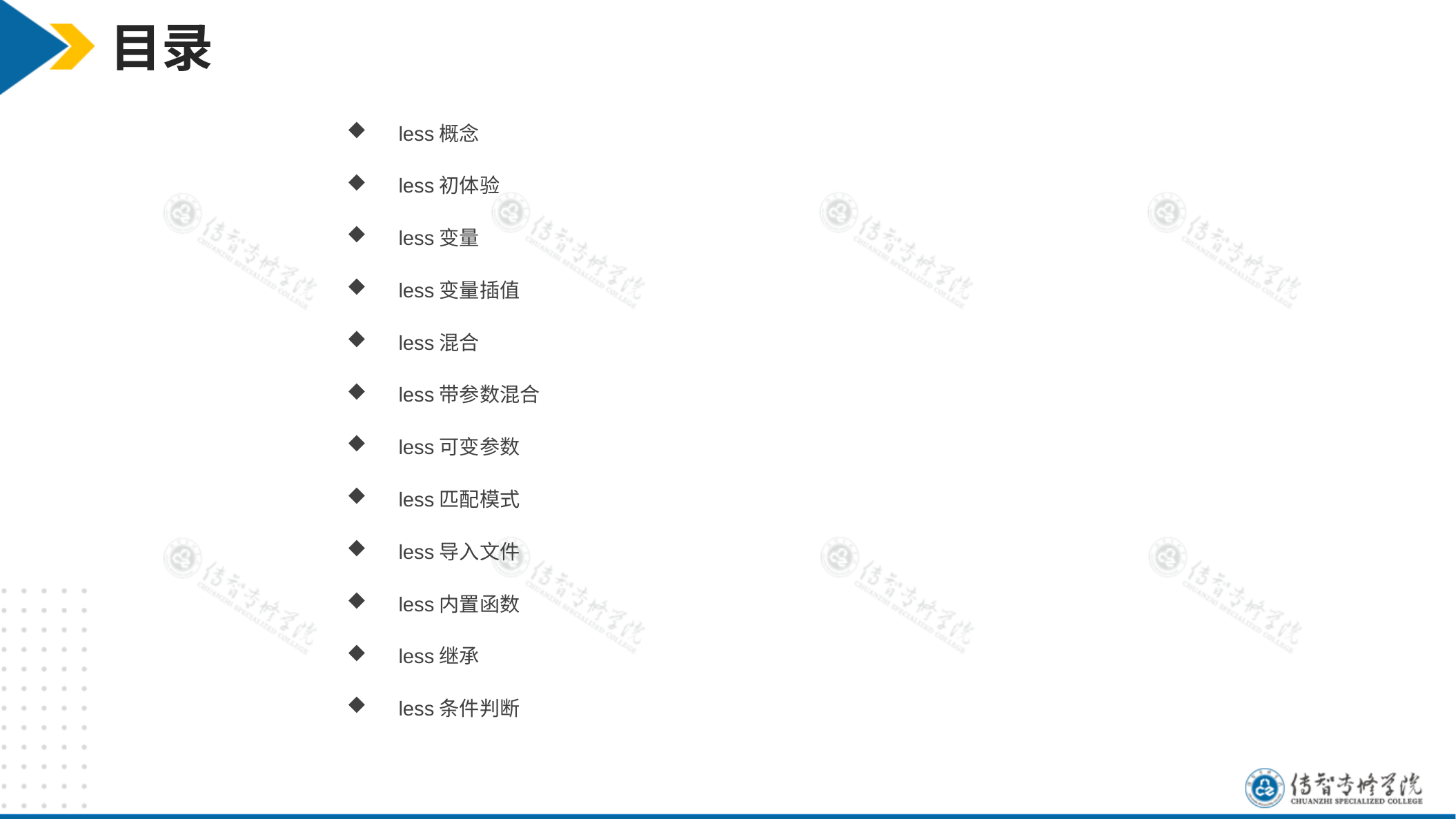

目录
less概念
less初体验
less变量
less变量插值
less混合
less带参数混合
less可变参数
less匹配模式
less导入文件
less内置函数
less继承
less条件判断